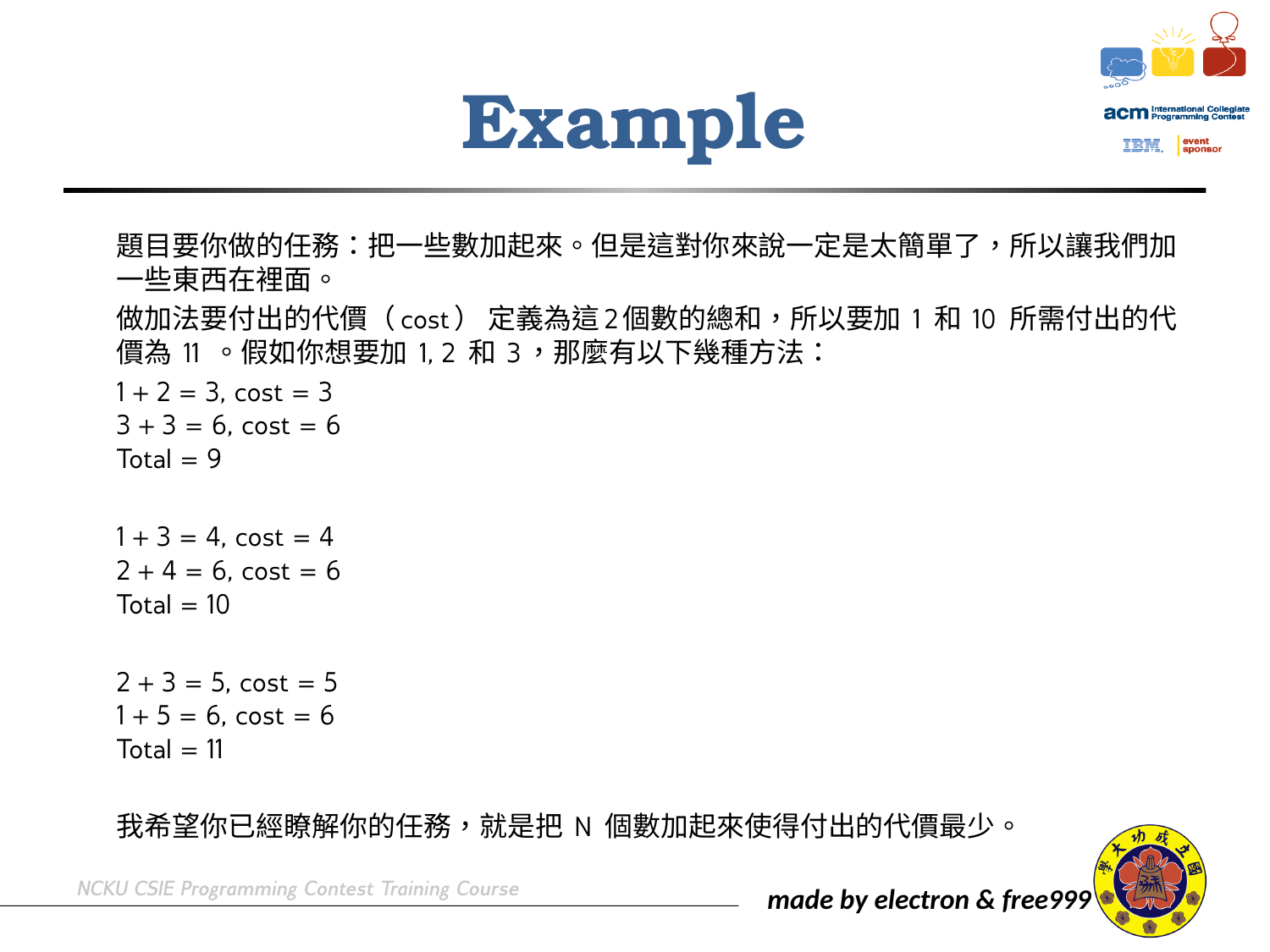

# Example
	題目要你做的任務：把一些數加起來。但是這對你來說一定是太簡單了，所以讓我們加一些東西在裡面。
	做加法要付出的代價（cost） 定義為這2個數的總和，所以要加 1 和 10 所需付出的代價為 11 。假如你想要加 1, 2 和 3，那麼有以下幾種方法：
	1 + 2 = 3, cost = 3
3 + 3 = 6, cost = 6
Total = 9

	1 + 3 = 4, cost = 4
2 + 4 = 6, cost = 6
Total = 10

	2 + 3 = 5, cost = 5
1 + 5 = 6, cost = 6
Total = 11

	我希望你已經瞭解你的任務，就是把 N 個數加起來使得付出的代價最少。
NCKU CSIE Programming Contest Training Course